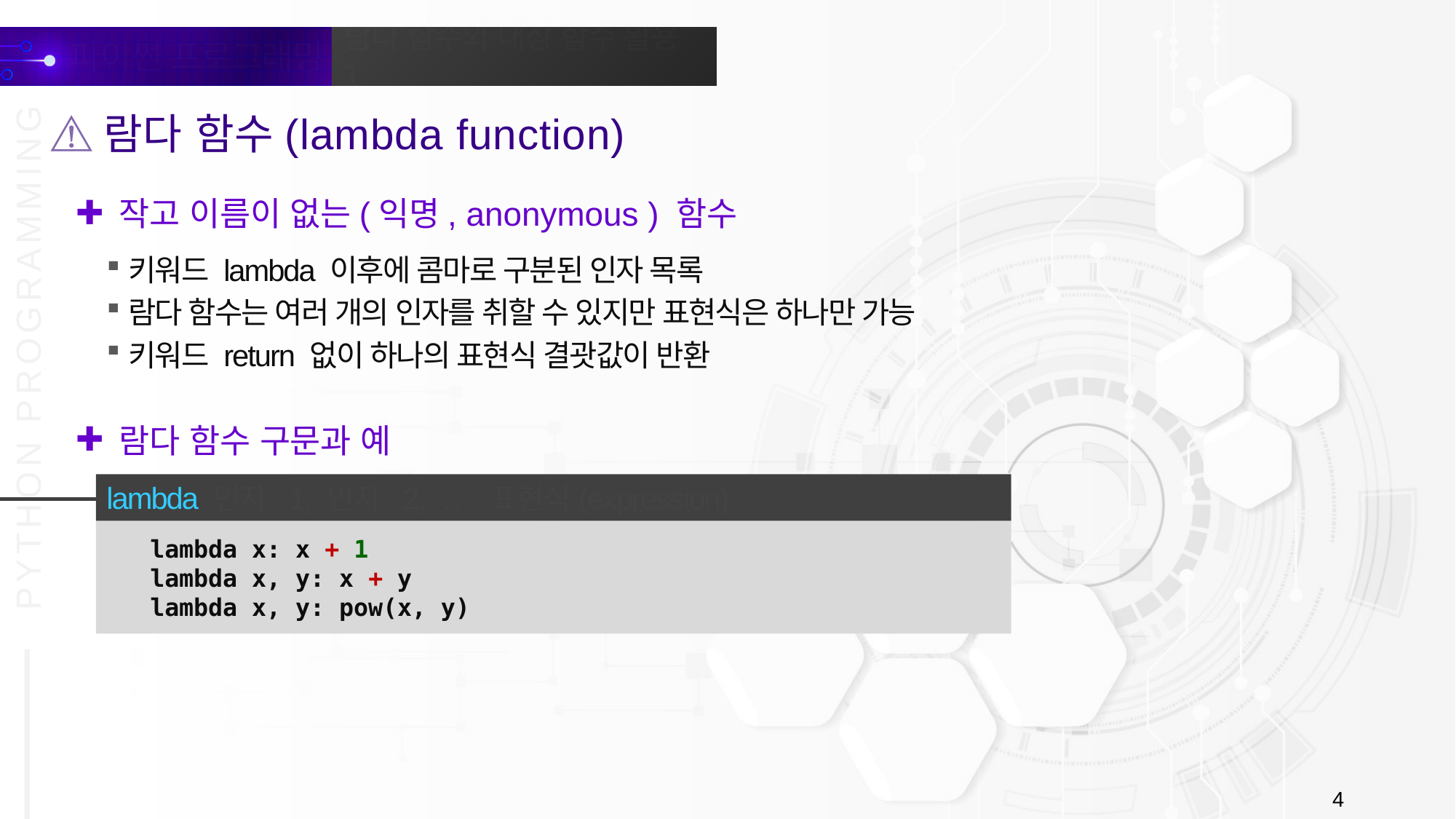

람다 함수(lambda function)
작고 이름이 없는(익명, anonymous ) 함수
키워드 lambda 이후에 콤마로 구분된 인자 목록
람다 함수는 여러 개의 인자를 취할 수 있지만 표현식은 하나만 가능
키워드 return 없이 하나의 표현식 결괏값이 반환
람다 함수 구문과 예

lambda 인자  1, 인자  2, … : 표현식(expression)
lambda x: x + 1
lambda x, y: x + y
lambda x, y: pow(x, y)
4